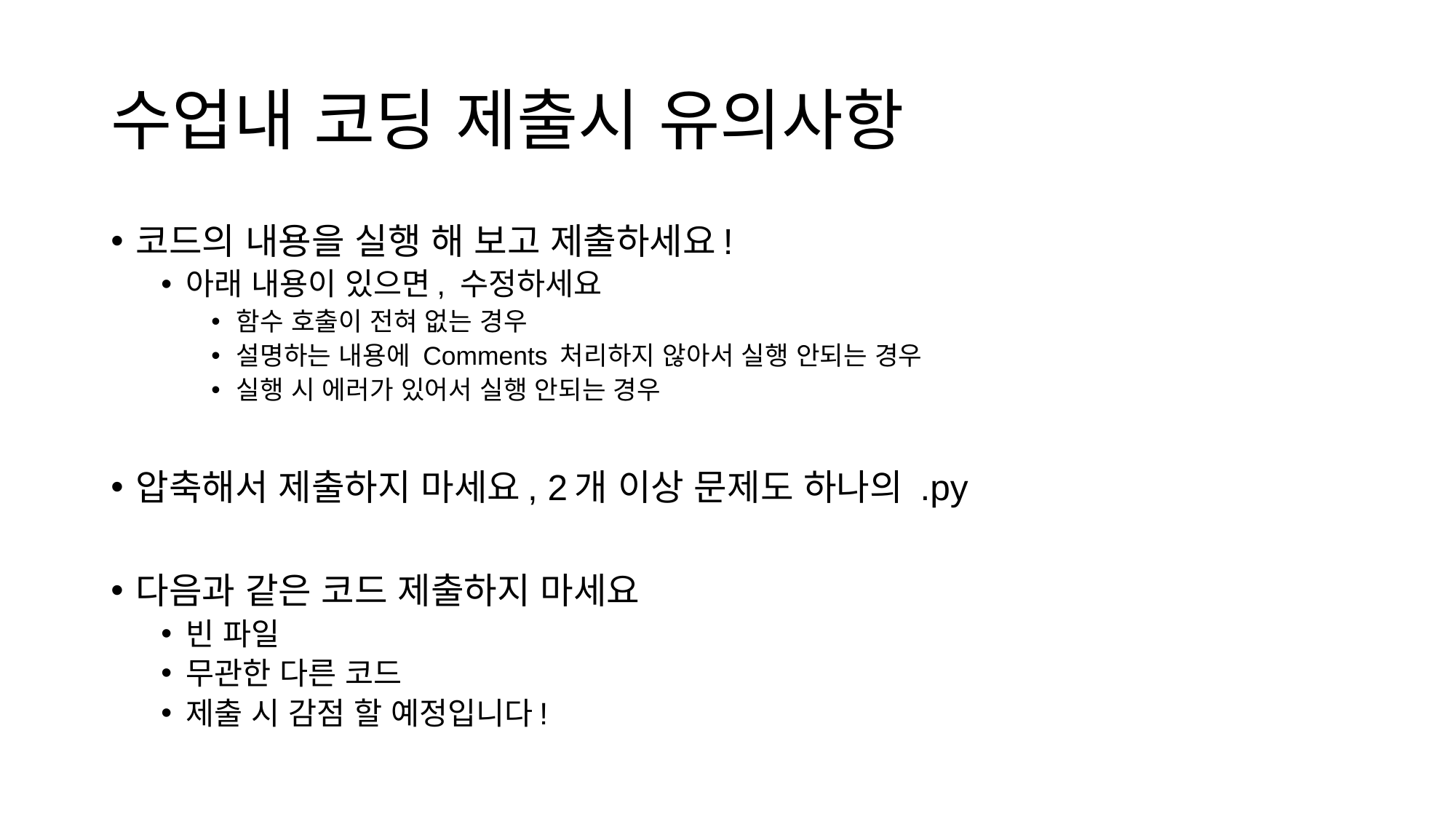

# 수업내 코딩 제출시 유의사항
코드의 내용을 실행 해 보고 제출하세요!
아래 내용이 있으면, 수정하세요
함수 호출이 전혀 없는 경우
설명하는 내용에 Comments 처리하지 않아서 실행 안되는 경우
실행 시 에러가 있어서 실행 안되는 경우

압축해서 제출하지 마세요, 2개 이상 문제도 하나의 .py

다음과 같은 코드 제출하지 마세요
빈 파일
무관한 다른 코드
제출 시 감점 할 예정입니다!